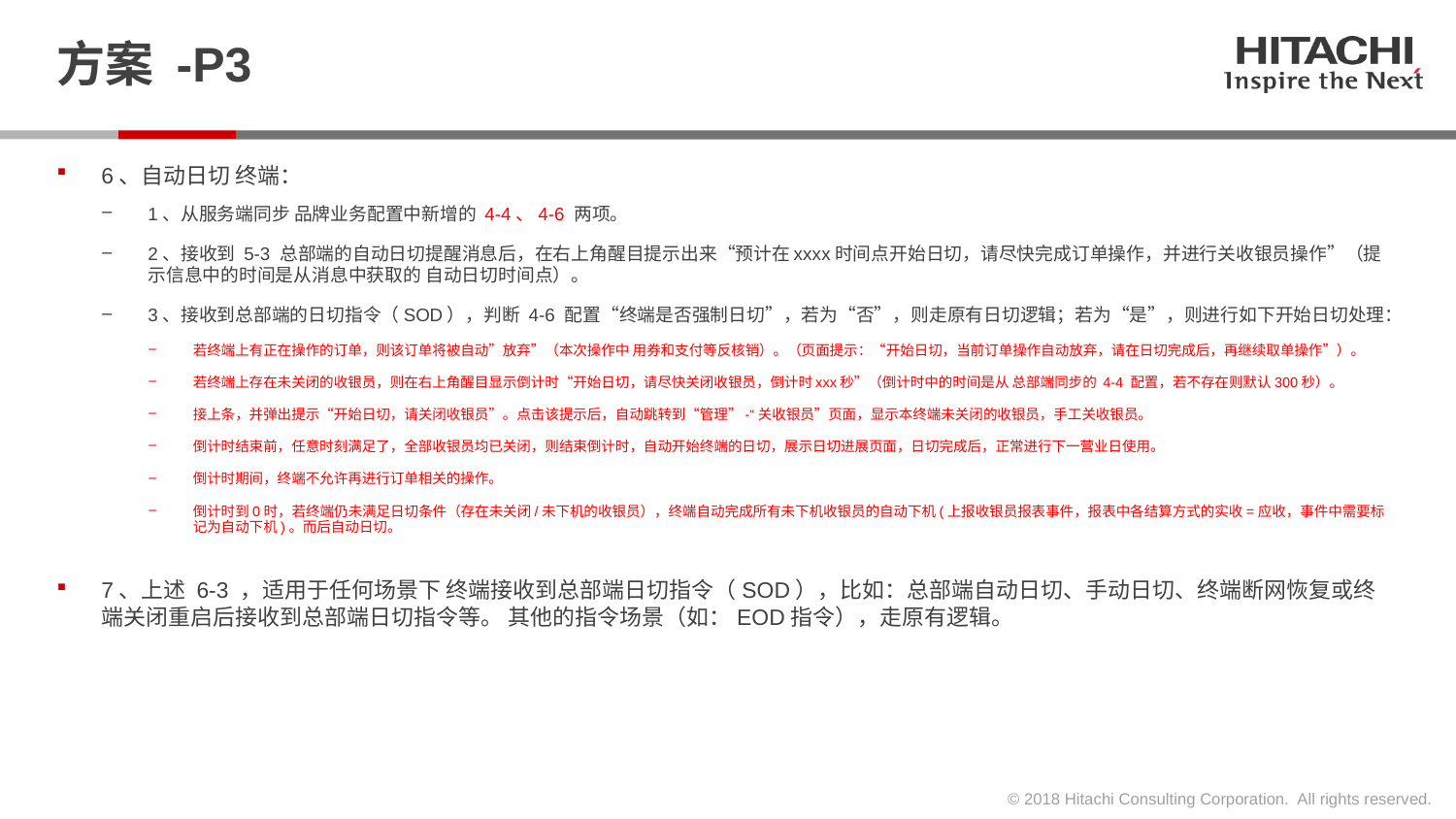

# 方案 -P3
6、自动日切 终端：
1、从服务端同步 品牌业务配置中新增的 4-4、4-6 两项。
2、接收到 5-3 总部端的自动日切提醒消息后，在右上角醒目提示出来“预计在xxxx时间点开始日切，请尽快完成订单操作，并进行关收银员操作”（提示信息中的时间是从消息中获取的 自动日切时间点）。
3、接收到总部端的日切指令（SOD），判断 4-6 配置“终端是否强制日切”，若为“否”，则走原有日切逻辑；若为“是”，则进行如下开始日切处理：
若终端上有正在操作的订单，则该订单将被自动”放弃”（本次操作中 用券和支付等反核销）。（页面提示：“开始日切，当前订单操作自动放弃，请在日切完成后，再继续取单操作”）。
若终端上存在未关闭的收银员，则在右上角醒目显示倒计时“开始日切，请尽快关闭收银员，倒计时xxx秒”（倒计时中的时间是从 总部端同步的 4-4 配置，若不存在则默认300秒）。
接上条，并弹出提示“开始日切，请关闭收银员”。点击该提示后，自动跳转到“管理”-“关收银员”页面，显示本终端未关闭的收银员，手工关收银员。
倒计时结束前，任意时刻满足了，全部收银员均已关闭，则结束倒计时，自动开始终端的日切，展示日切进展页面，日切完成后，正常进行下一营业日使用。
倒计时期间，终端不允许再进行订单相关的操作。
倒计时到0时，若终端仍未满足日切条件（存在未关闭/未下机的收银员），终端自动完成所有未下机收银员的自动下机(上报收银员报表事件，报表中各结算方式的实收=应收，事件中需要标记为自动下机)。而后自动日切。
7、上述 6-3 ，适用于任何场景下 终端接收到总部端日切指令（SOD），比如：总部端自动日切、手动日切、终端断网恢复或终端关闭重启后接收到总部端日切指令等。 其他的指令场景（如：EOD指令），走原有逻辑。